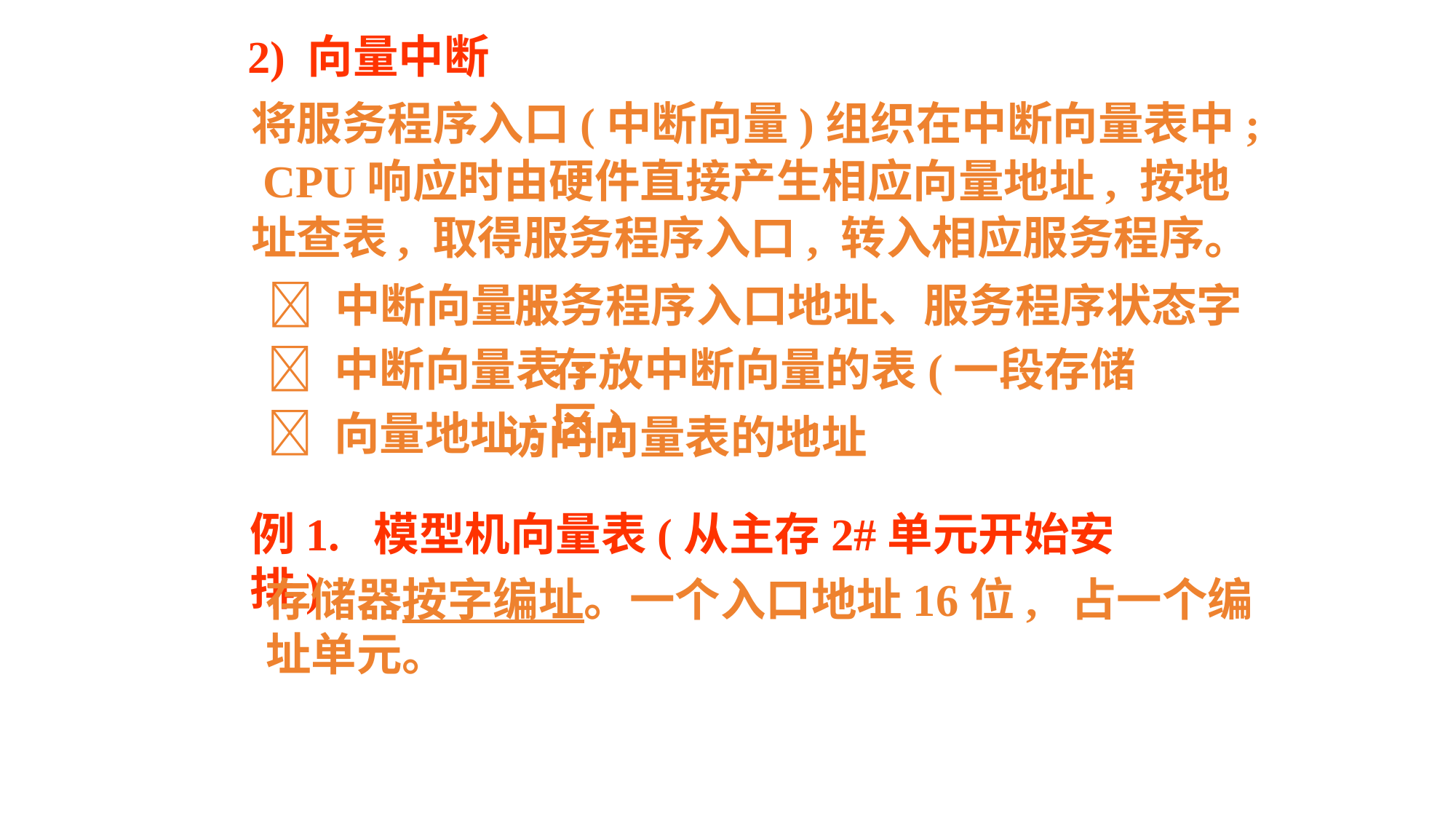

2) 向量中断
将服务程序入口(中断向量)组织在中断向量表中; CPU响应时由硬件直接产生相应向量地址, 按地址查表, 取得服务程序入口, 转入相应服务程序。
• 中断向量:
服务程序入口地址、服务程序状态字
 • 中断向量表:
存放中断向量的表(一段存储区)
 • 向量地址:
访问向量表的地址
例1.  模型机向量表(从主存2#单元开始安排)
存储器按字编址。一个入口地址16位,  占一个编址单元。